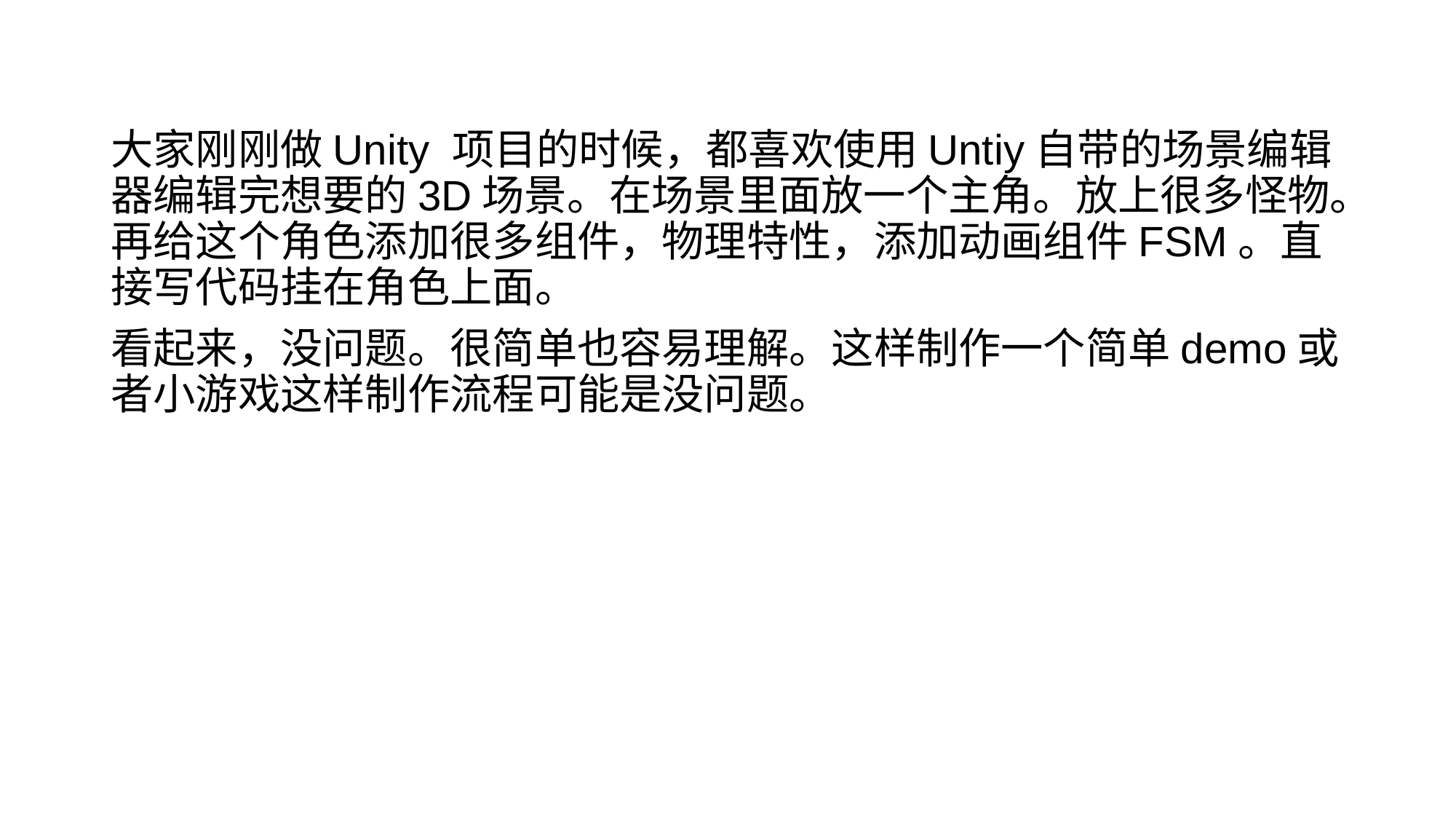

大家刚刚做Unity 项目的时候，都喜欢使用Untiy自带的场景编辑器编辑完想要的3D场景。在场景里面放一个主角。放上很多怪物。再给这个角色添加很多组件，物理特性，添加动画组件FSM。直接写代码挂在角色上面。
看起来，没问题。很简单也容易理解。这样制作一个简单demo或者小游戏这样制作流程可能是没问题。